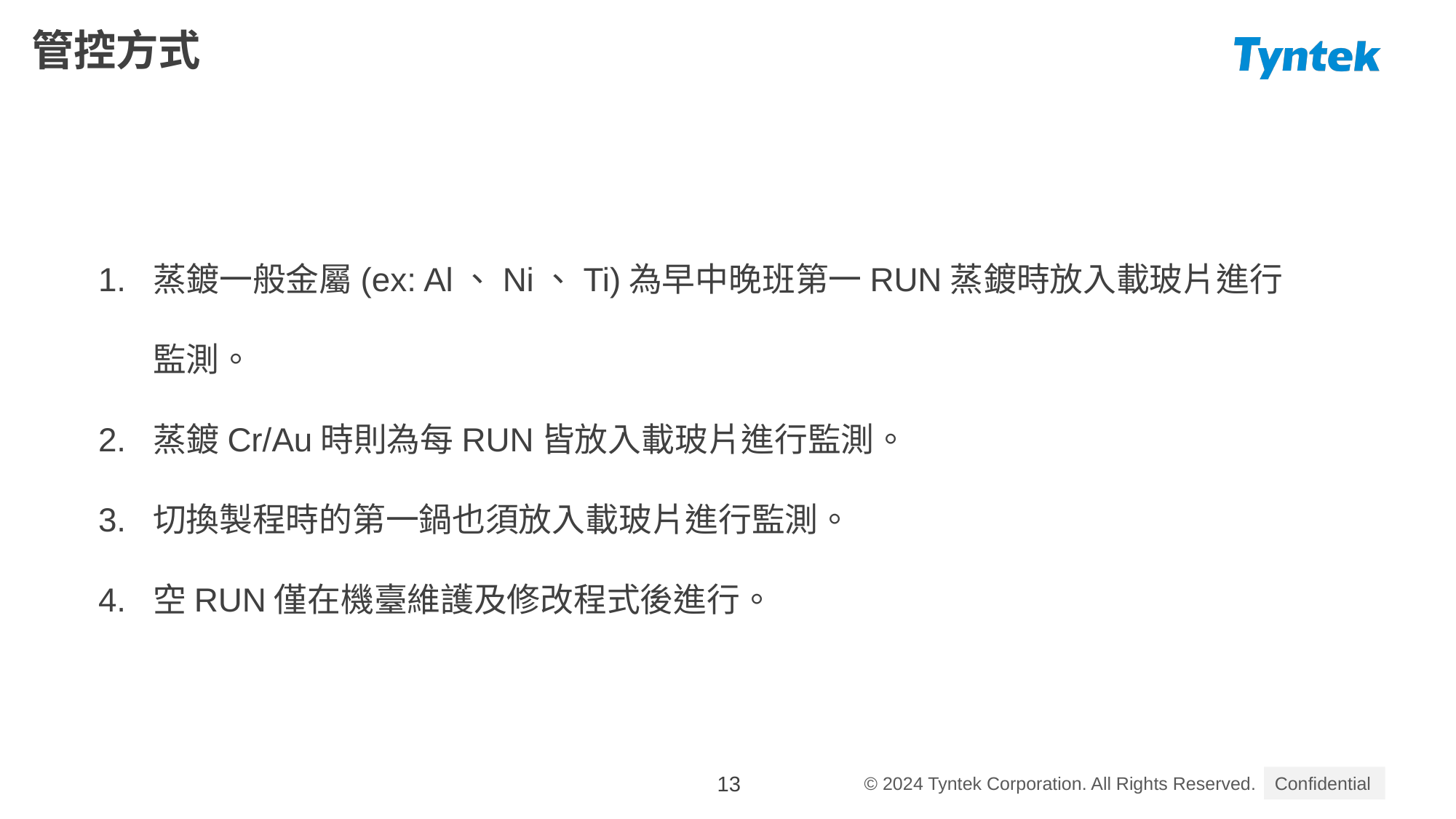

管控方式
蒸鍍一般金屬(ex: Al、Ni、Ti)為早中晚班第一RUN蒸鍍時放入載玻片進行監測。
蒸鍍Cr/Au時則為每RUN皆放入載玻片進行監測。
切換製程時的第一鍋也須放入載玻片進行監測。
空RUN僅在機臺維護及修改程式後進行。

13